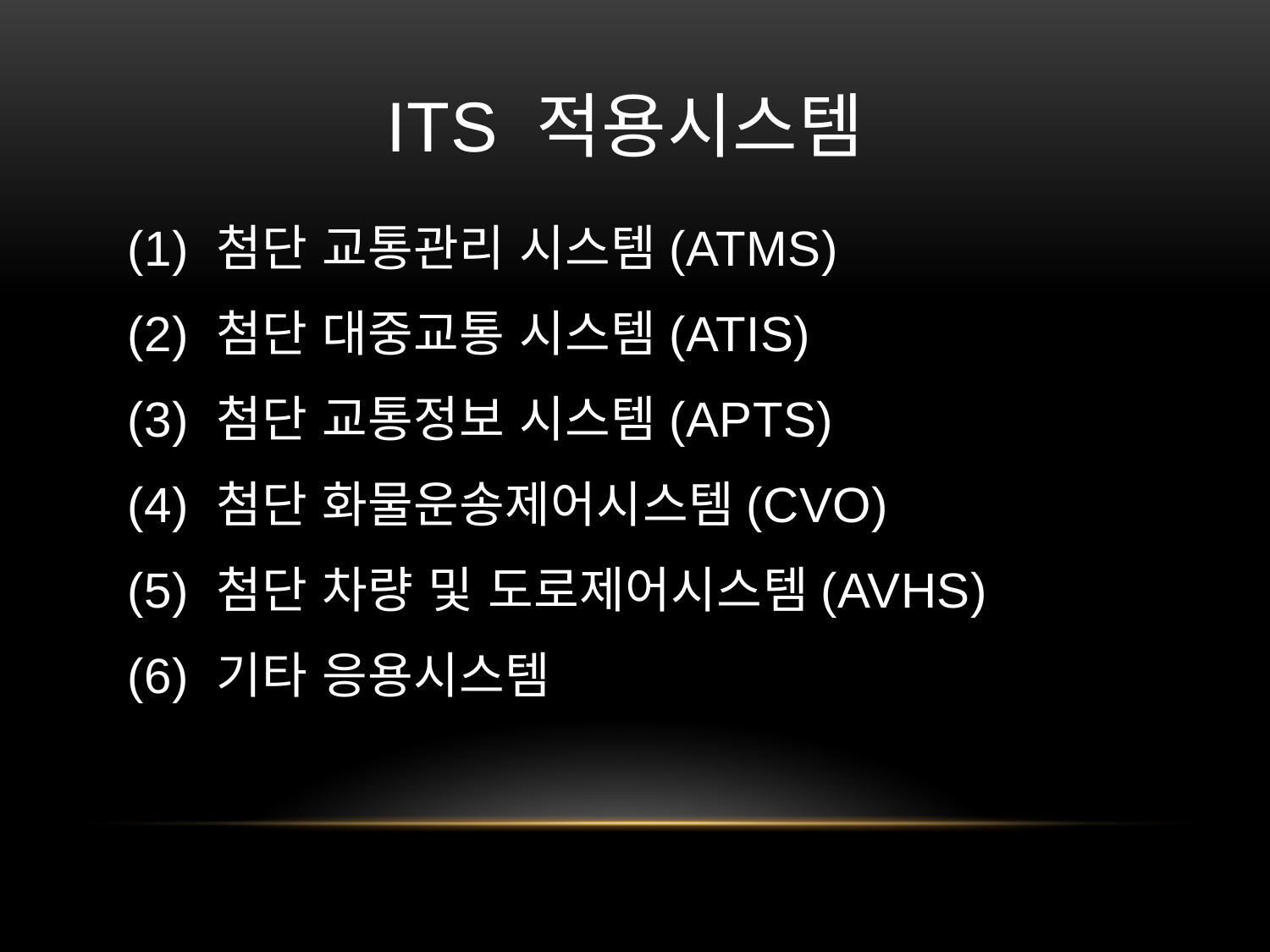

# ITS 적용시스템
(1) 첨단 교통관리 시스템(ATMS)
(2) 첨단 대중교통 시스템(ATIS)
(3) 첨단 교통정보 시스템(APTS)
(4) 첨단 화물운송제어시스템(CVO)
(5) 첨단 차량 및 도로제어시스템(AVHS)
(6) 기타 응용시스템